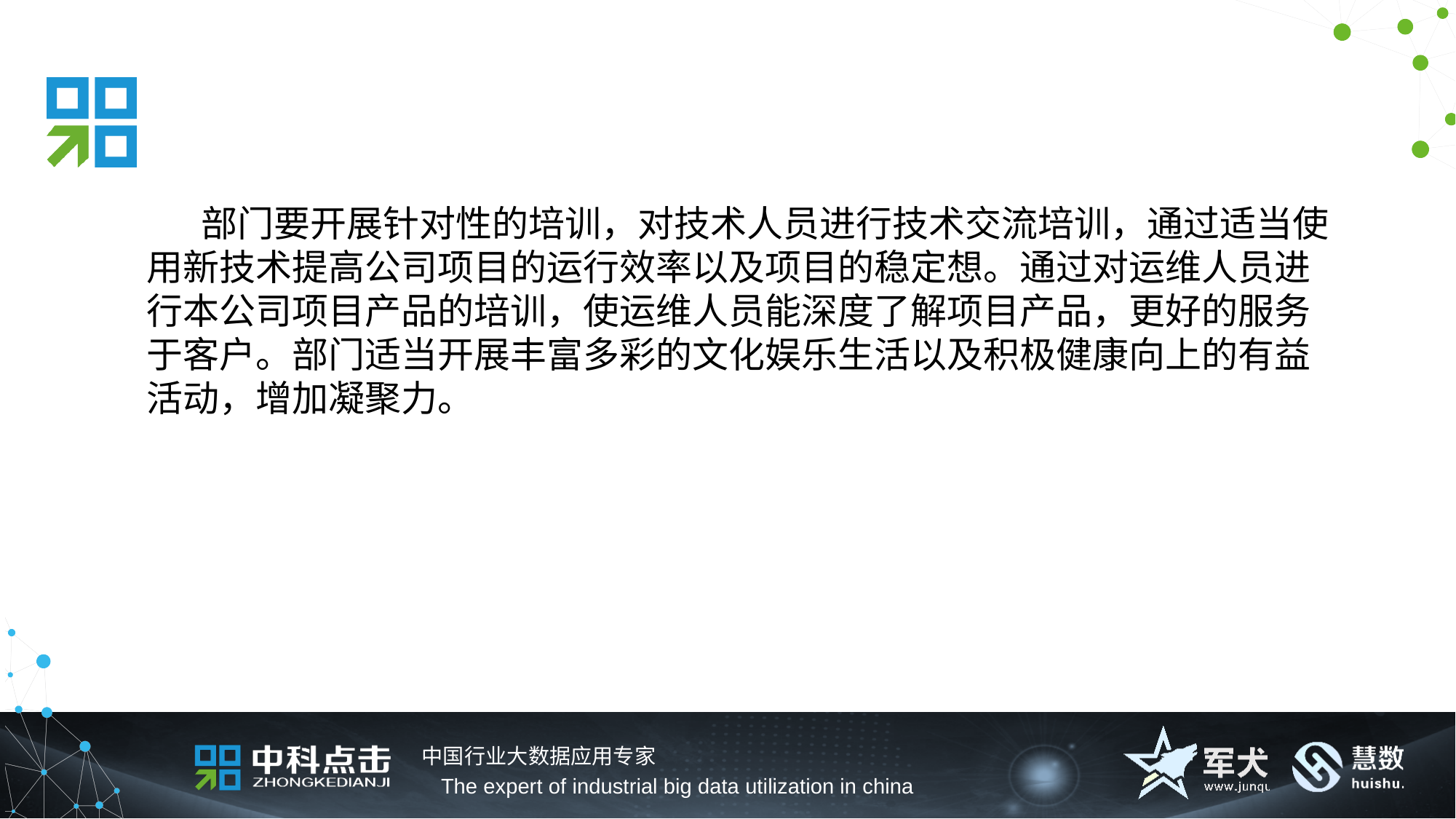

部门要开展针对性的培训，对技术人员进行技术交流培训，通过适当使用新技术提高公司项目的运行效率以及项目的稳定想。通过对运维人员进行本公司项目产品的培训，使运维人员能深度了解项目产品，更好的服务于客户。部门适当开展丰富多彩的文化娱乐生活以及积极健康向上的有益活动，增加凝聚力。